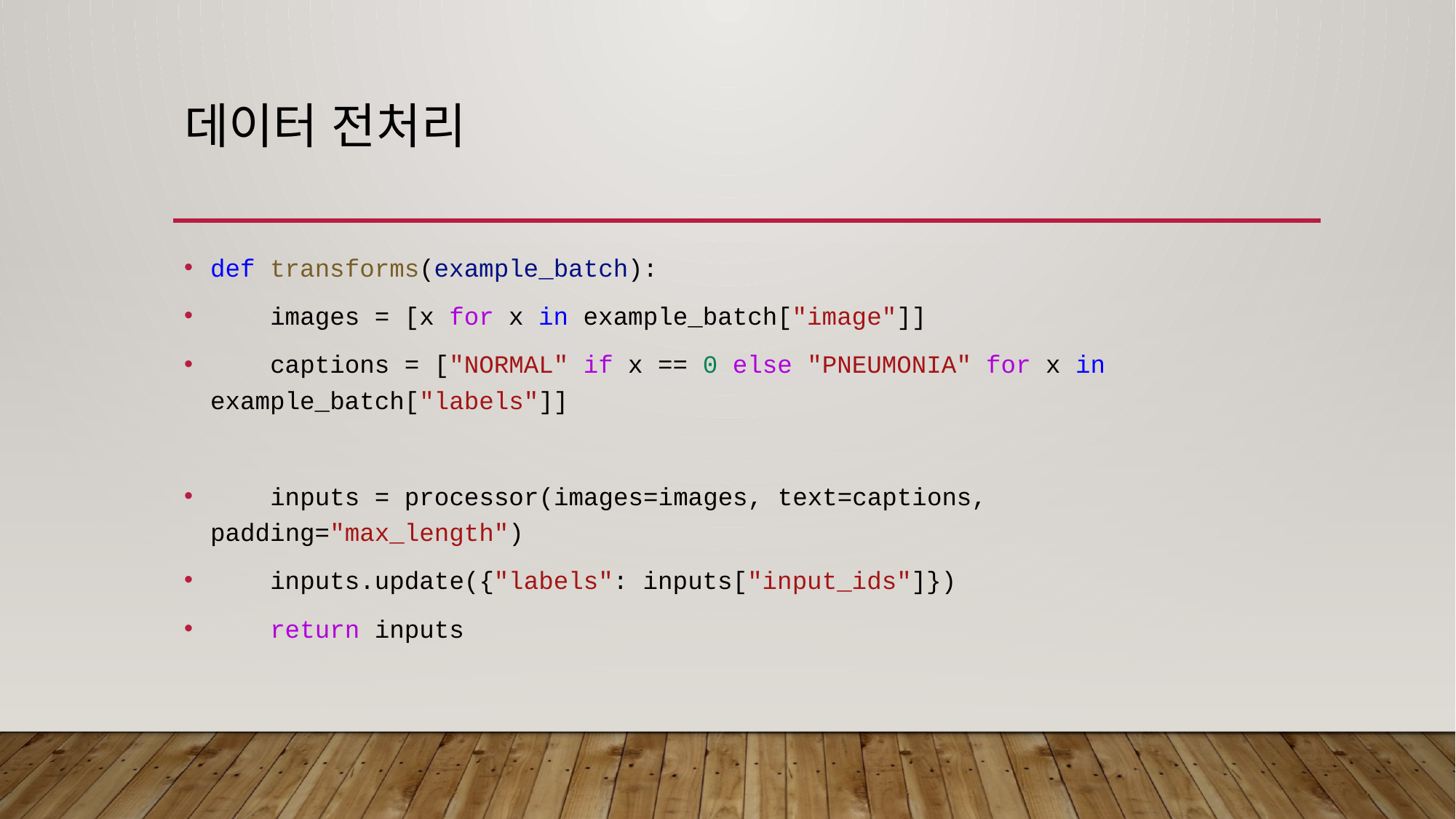

# 데이터 전처리
def transforms(example_batch):
    images = [x for x in example_batch["image"]]
    captions = ["NORMAL" if x == 0 else "PNEUMONIA" for x in example_batch["labels"]]

    inputs = processor(images=images, text=captions, padding="max_length")
    inputs.update({"labels": inputs["input_ids"]})
    return inputs